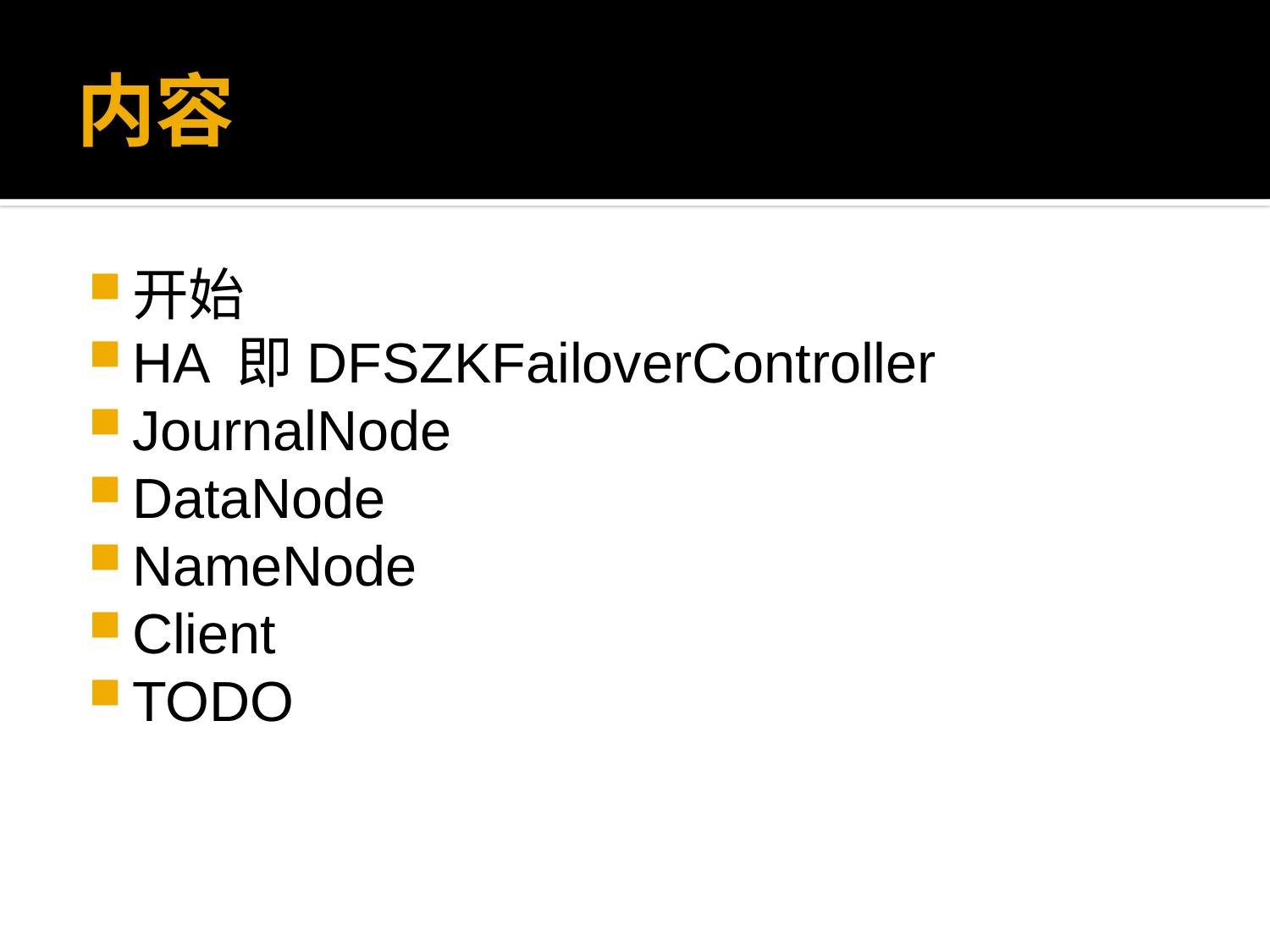

# 内容
开始
HA 即DFSZKFailoverController
JournalNode
DataNode
NameNode
Client
TODO